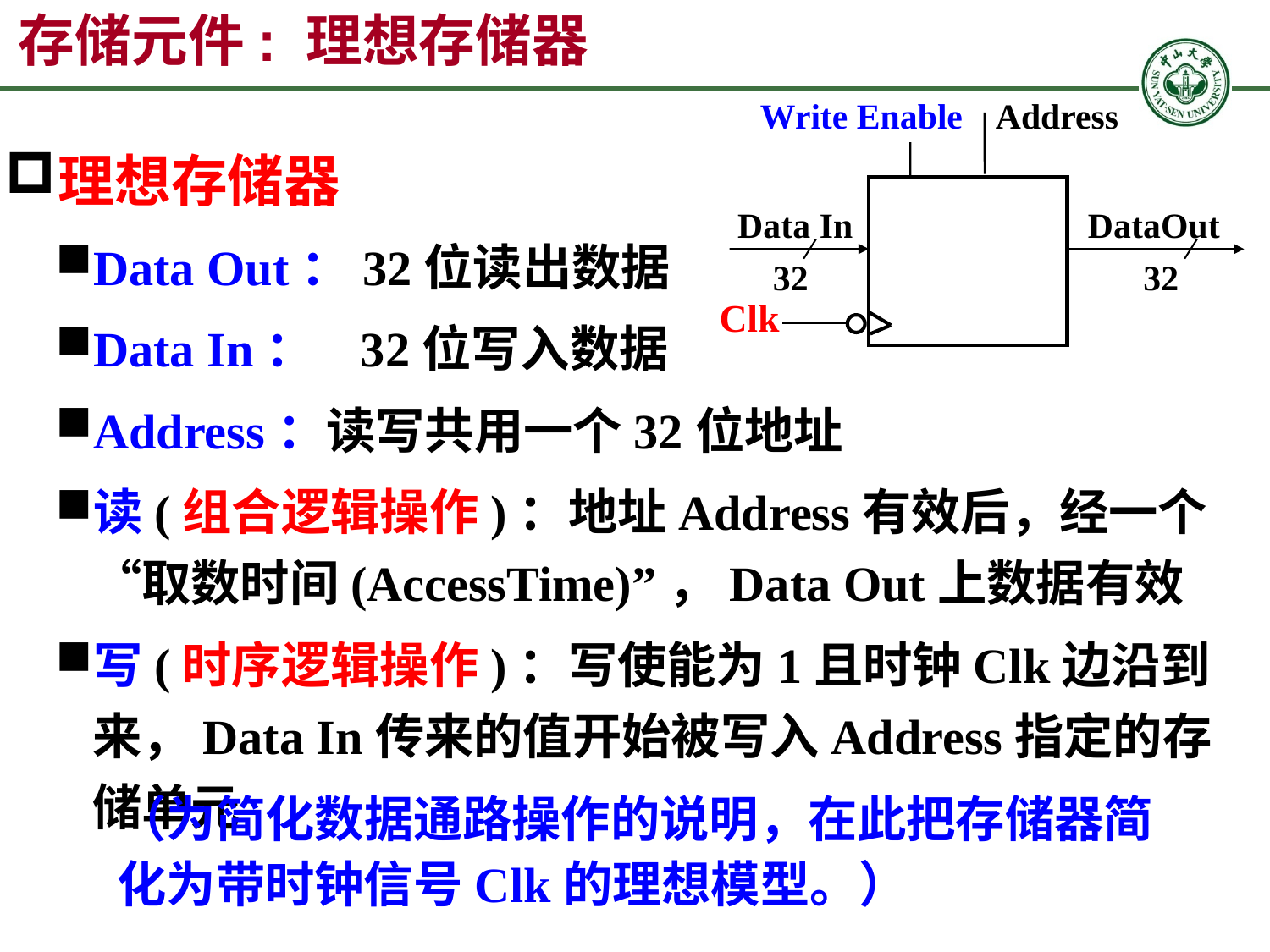

# 存储元件: 理想存储器
Write Enable
Address

Data In
DataOut

32

32
Clk

理想存储器
Data Out：32位读出数据
Data In：   32位写入数据
Address：读写共用一个32位地址
读(组合逻辑操作)：地址Address有效后，经一个“取数时间(AccessTime)”，Data Out上数据有效
写(时序逻辑操作)：写使能为1且时钟Clk边沿到来，Data In传来的值开始被写入Address指定的存储单元
（为简化数据通路操作的说明，在此把存储器简化为带时钟信号Clk的理想模型。）